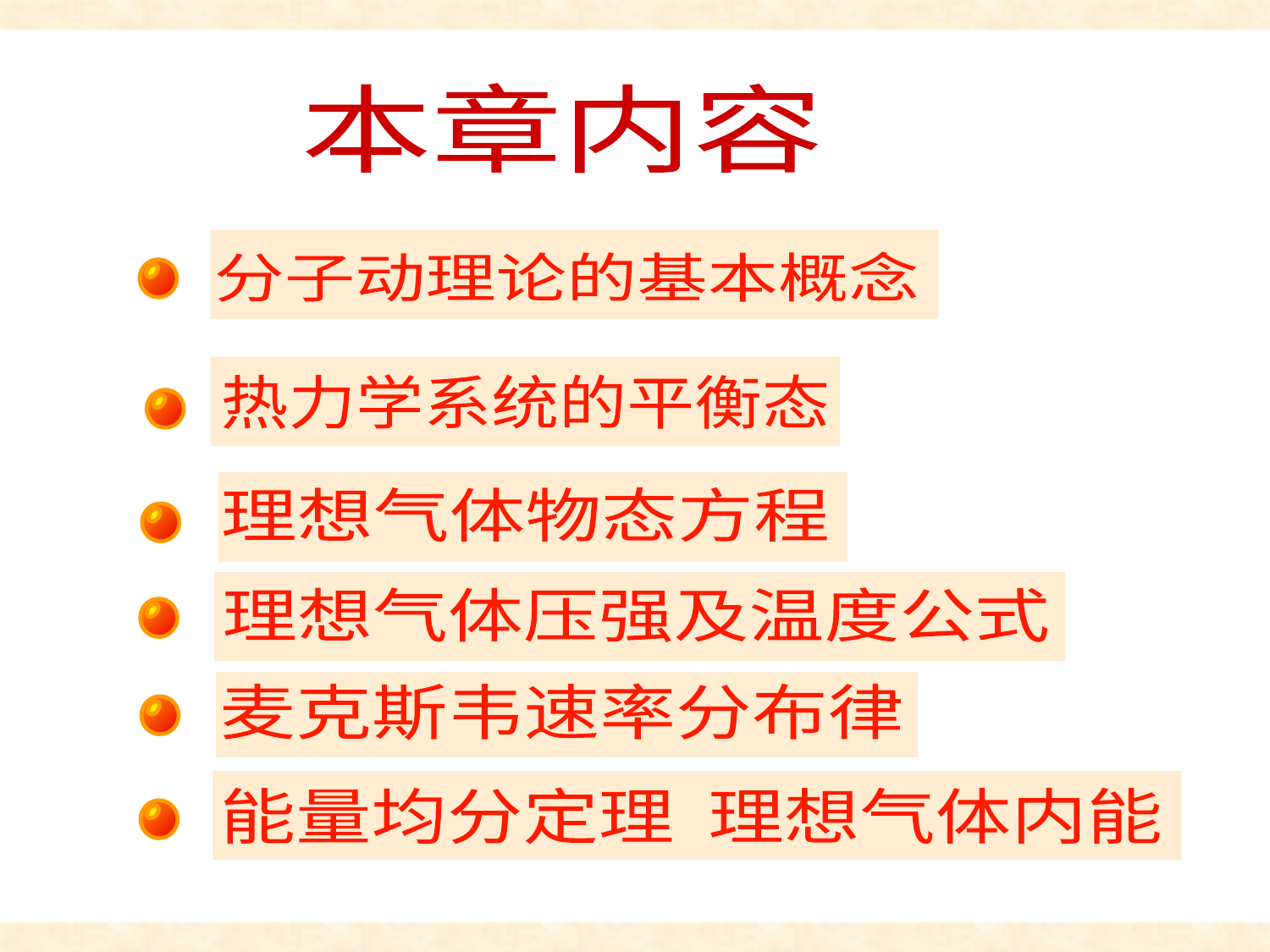

本章内容
本章内容

分子动理论的基本概念

热力学系统的平衡态

理想气体物态方程

理想气体压强及温度公式

麦克斯韦速率分布律

能量均分定理  理想气体内能